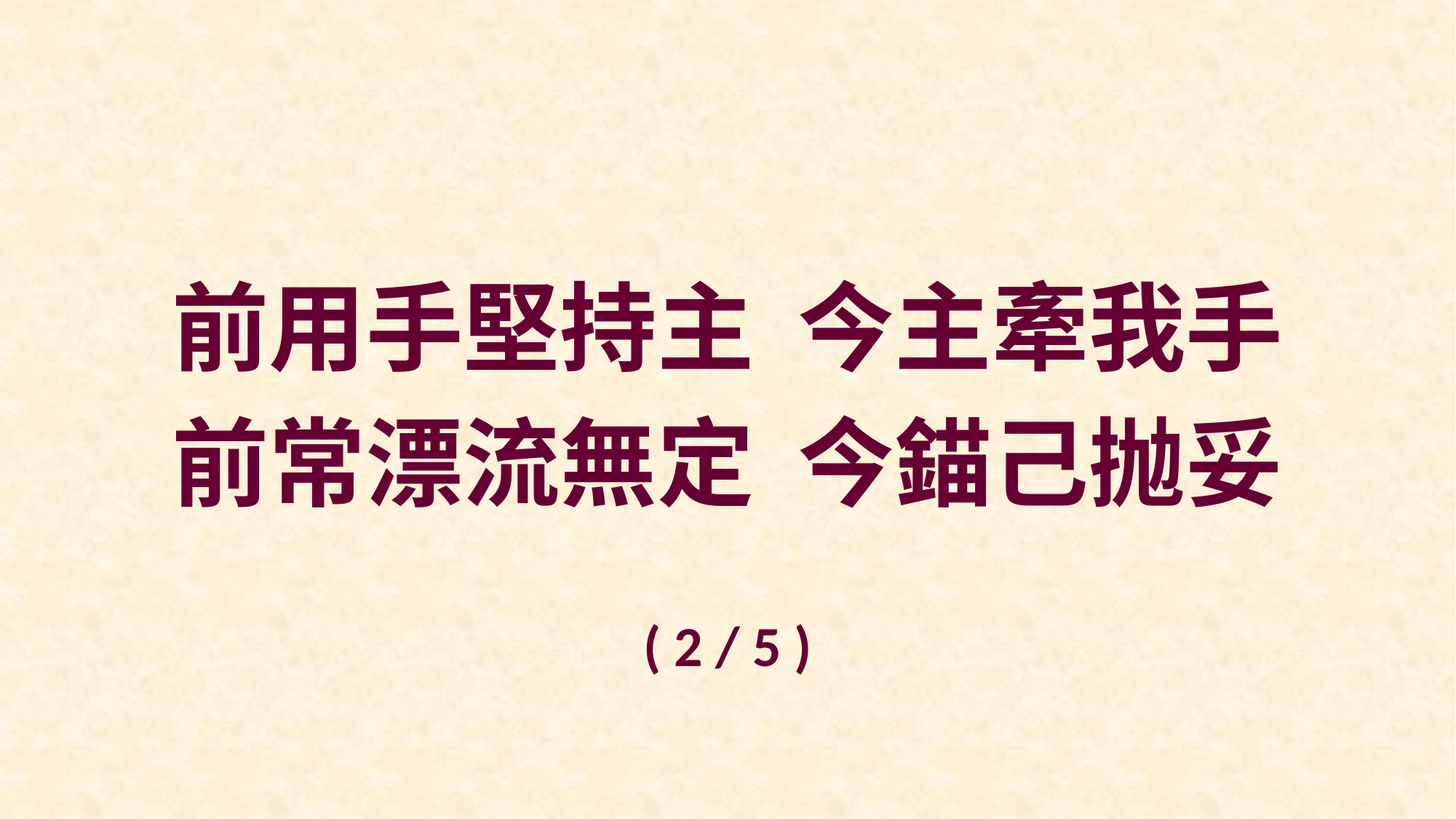

前用手堅持主  今主牽我手
前常漂流無定  今錨己抛妥
( 2 / 5 )